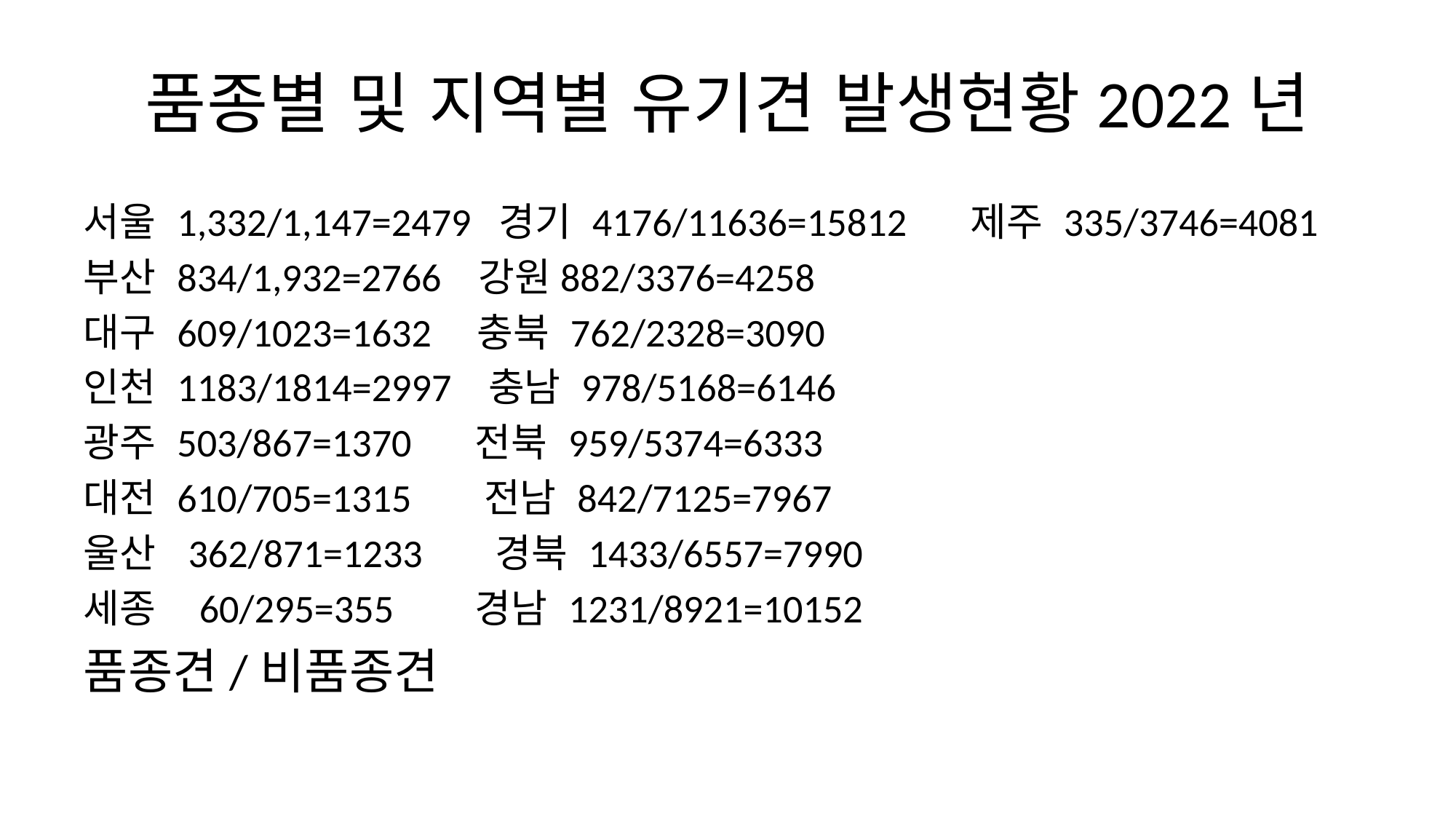

# 품종별 및 지역별 유기견 발생현황2022년
서울 1,332/1,147=2479  경기 4176/11636=15812      제주 335/3746=4081
부산 834/1,932=2766   강원882/3376=4258
대구 609/1023=1632    충북 762/2328=3090
인천 1183/1814=2997   충남 978/5168=6146
광주 503/867=1370      전북 959/5374=6333
대전 610/705=1315       전남 842/7125=7967
울산  362/871=1233       경북 1433/6557=7990
세종   60/295=355        경남 1231/8921=10152
품종견/비품종견